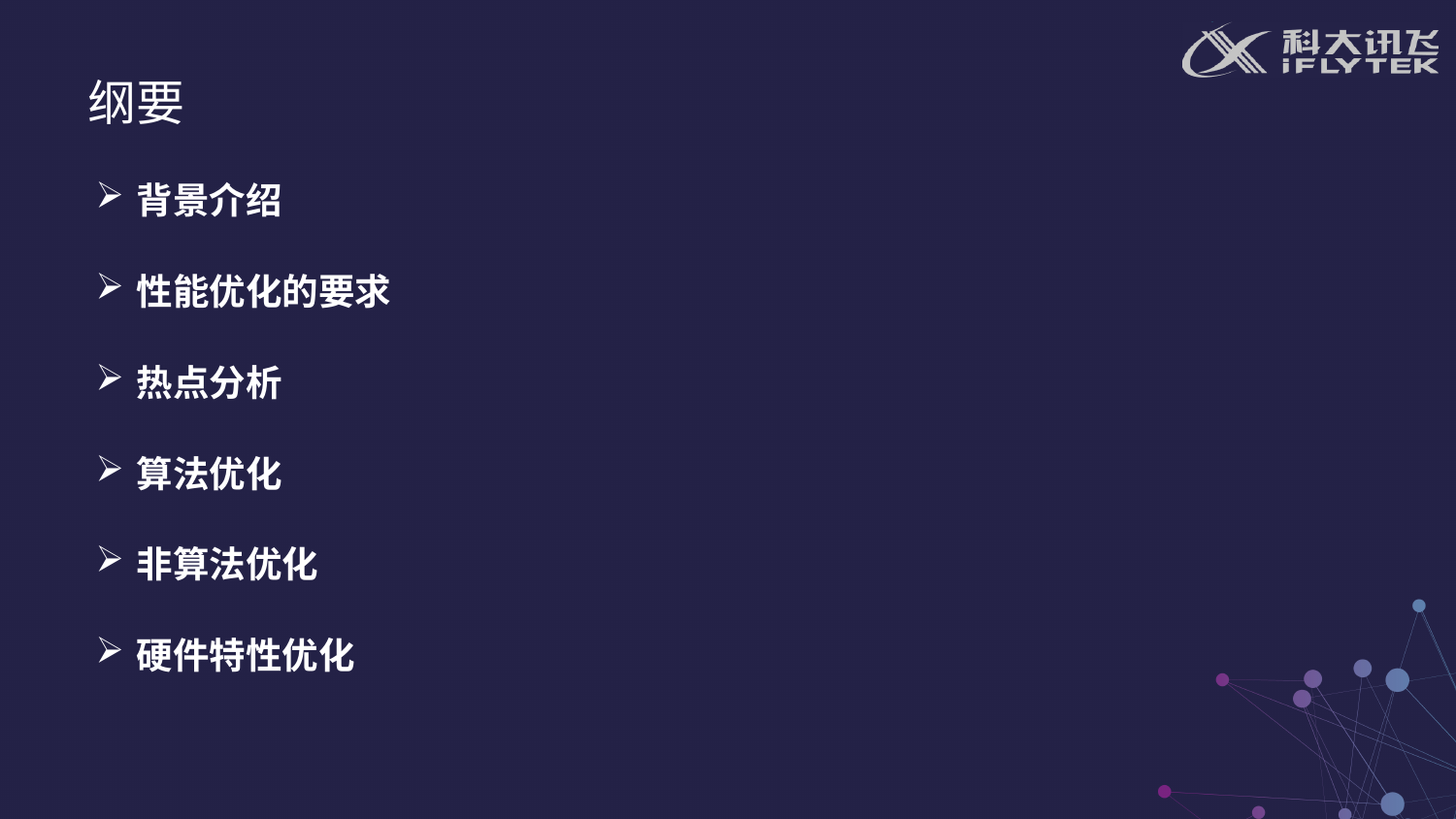

纲要
背景介绍
性能优化的要求
热点分析
算法优化
非算法优化
硬件特性优化